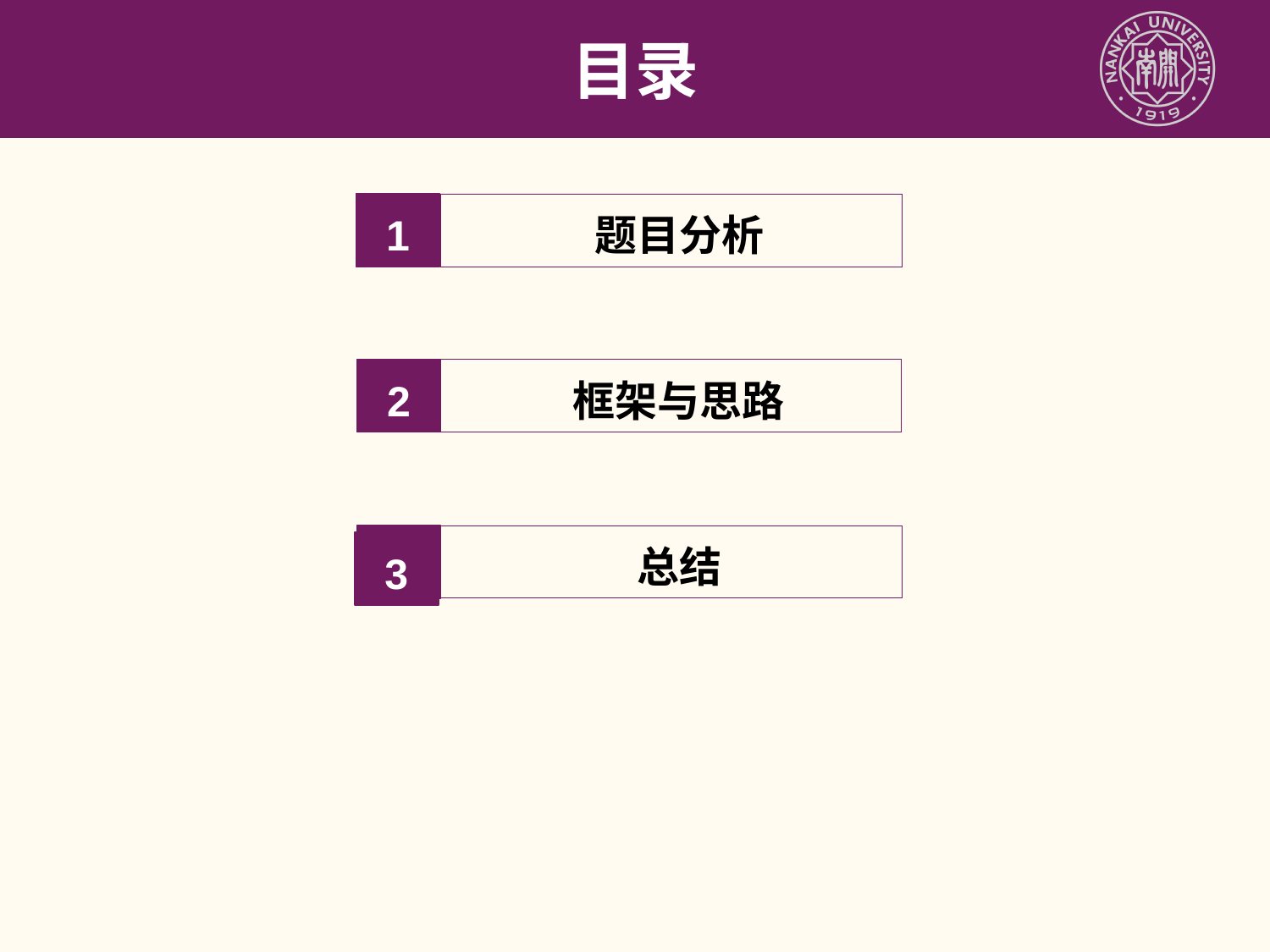

1
题目分析
2
框架与思路
3
总结
3